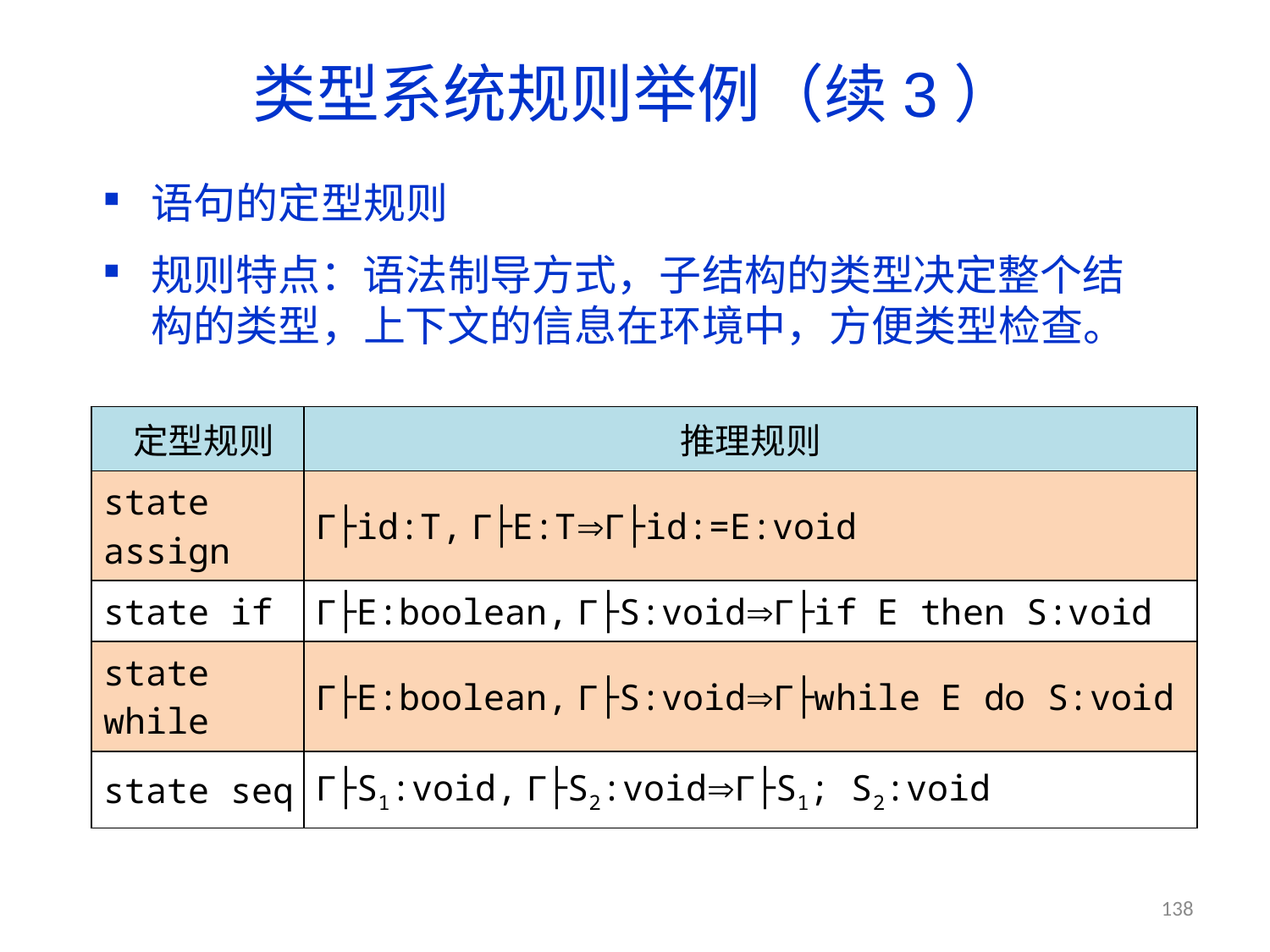

# 类型系统规则举例（续3）
语句的定型规则
规则特点：语法制导方式，子结构的类型决定整个结构的类型，上下文的信息在环境中，方便类型检查。
| 定型规则 | 推理规则 |
| --- | --- |
| state assign | Γ├id:T, Γ├E:T⇒Γ├id:=E:void |
| state if | Γ├E:boolean, Γ├S:void⇒Γ├if E then S:void |
| state while | Γ├E:boolean, Γ├S:void⇒Γ├while E do S:void |
| state seq | Γ├S1:void, Γ├S2:void⇒Γ├S1; S2:void |
138